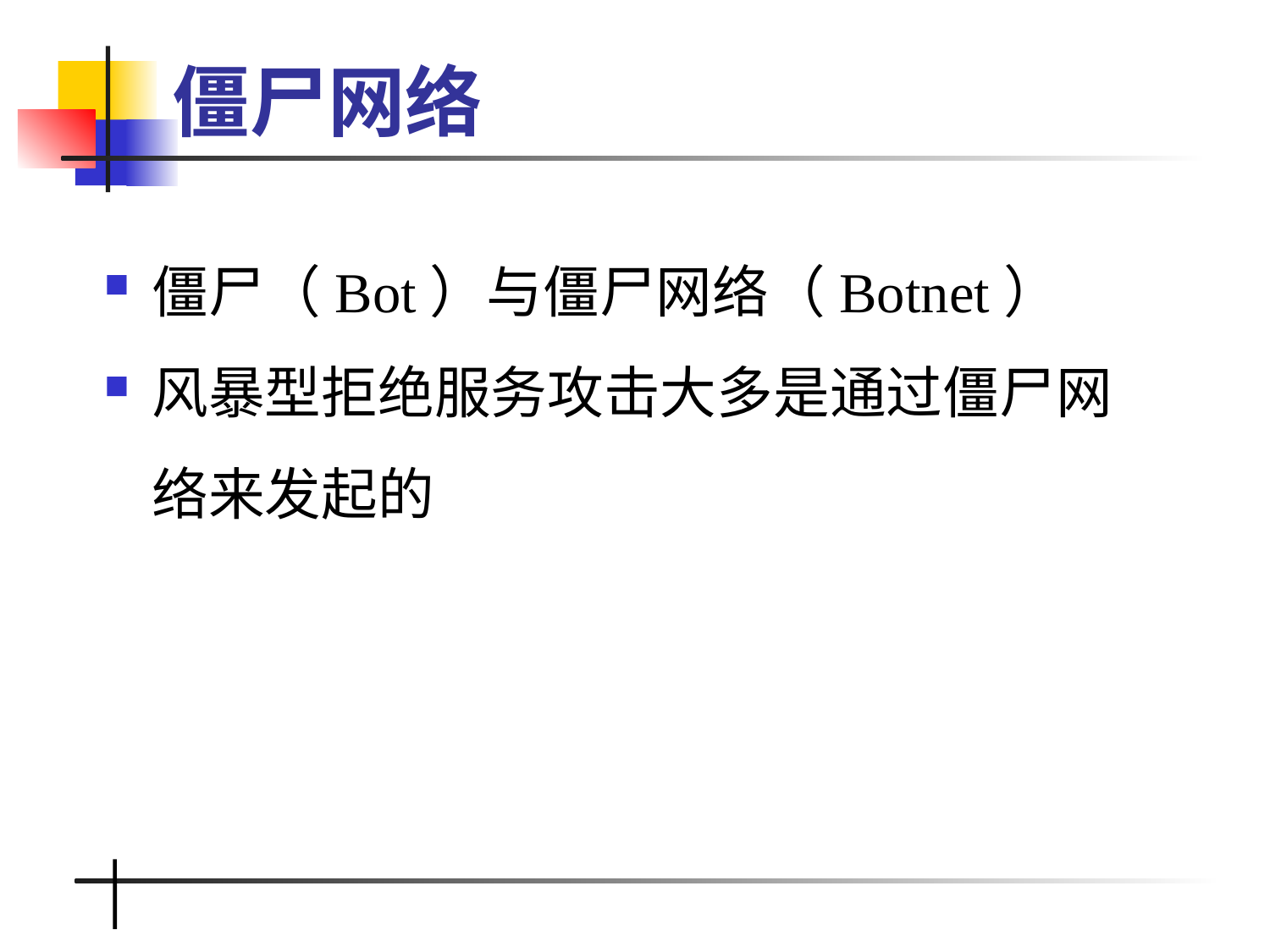

# 僵尸网络
僵尸（Bot）与僵尸网络（Botnet）
风暴型拒绝服务攻击大多是通过僵尸网络来发起的